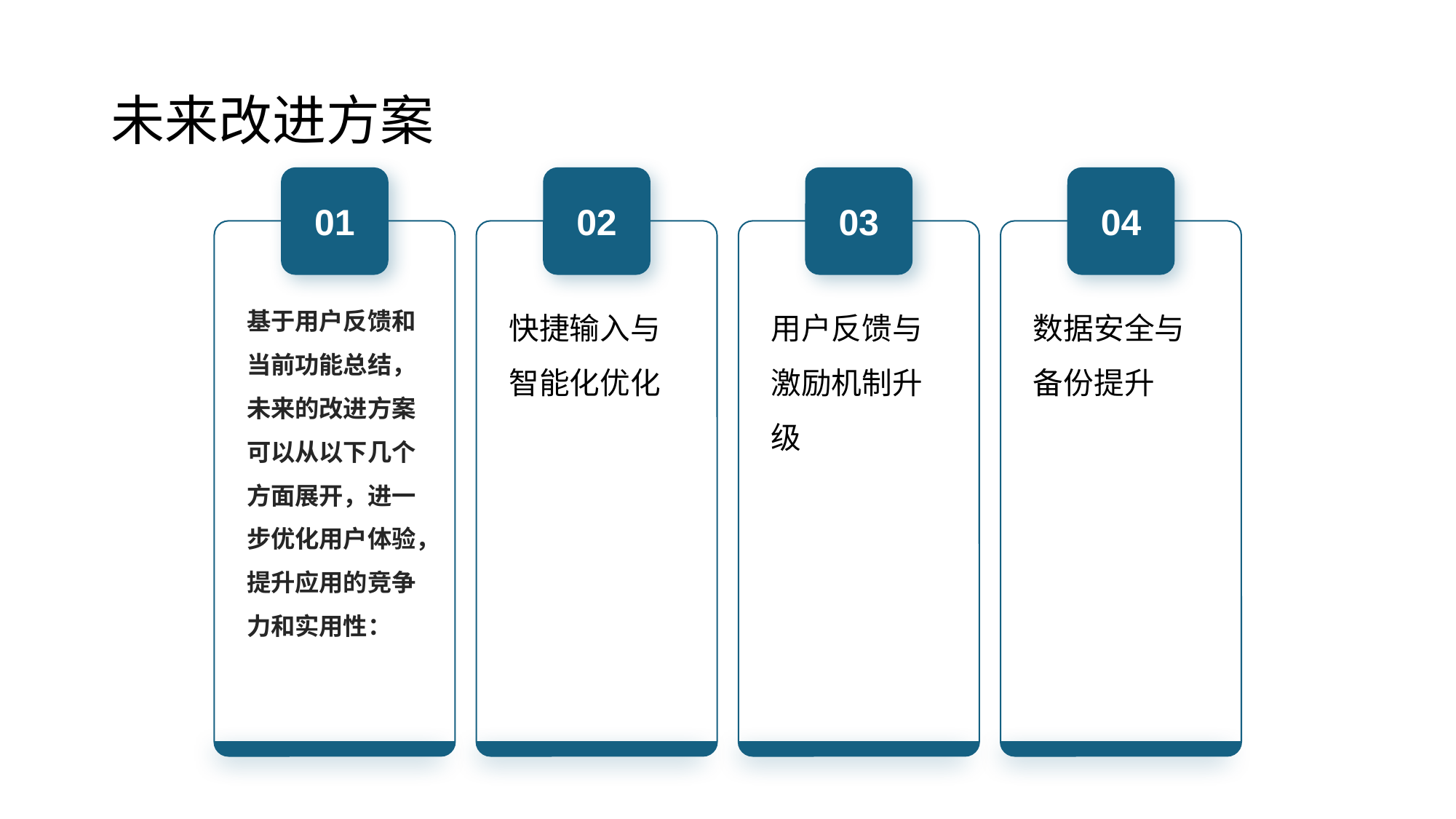

# 未来改进方案
01
02
03
04
基于用户反馈和当前功能总结，未来的改进方案可以从以下几个方面展开，进一步优化用户体验，提升应用的竞争力和实用性：
快捷输入与智能化优化
用户反馈与激励机制升级
数据安全与备份提升